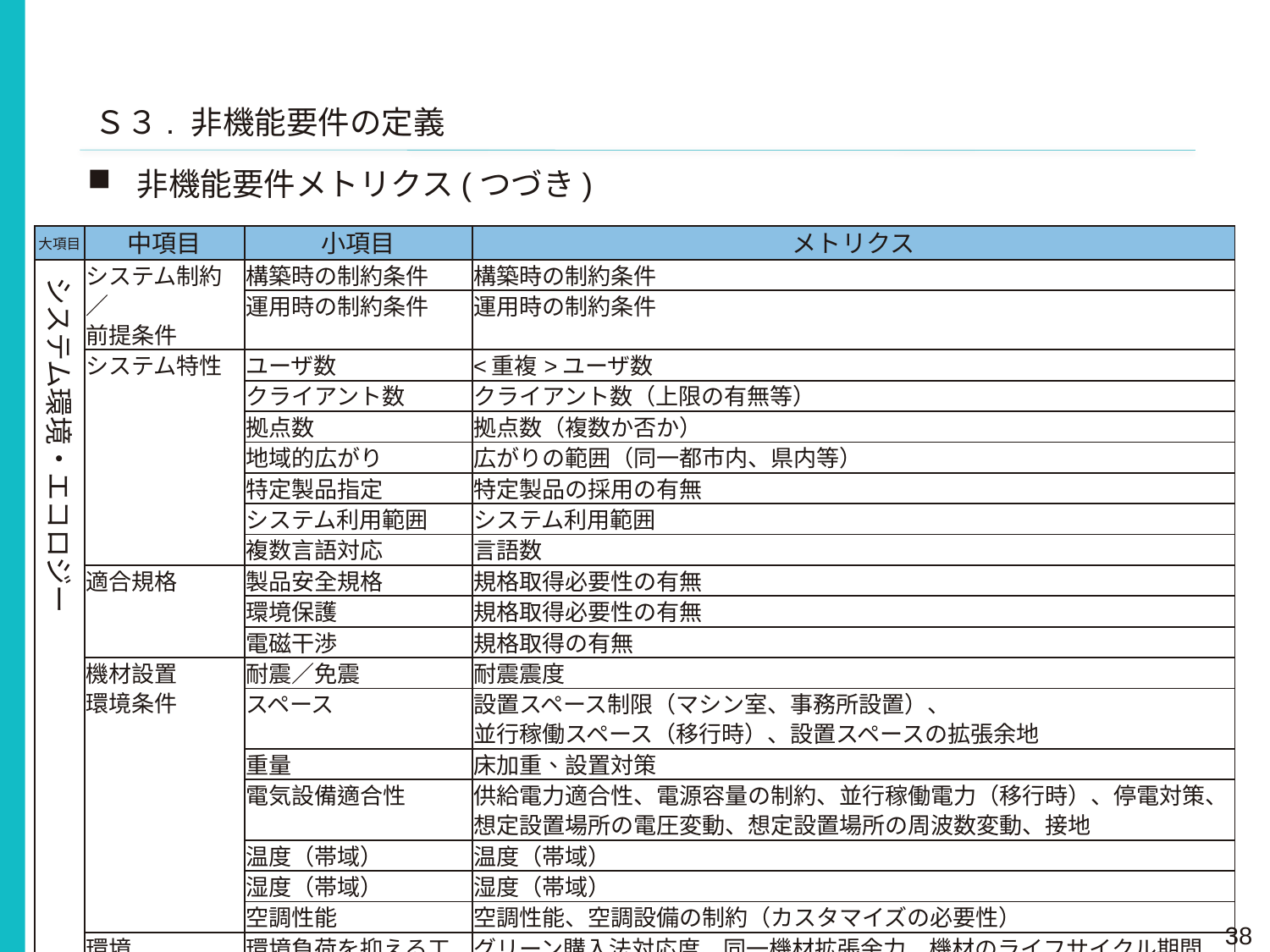

Ｓ３. 非機能要件の定義
非機能要件メトリクス(つづき)
| 大項目 | 中項目 | 小項目 | メトリクス |
| --- | --- | --- | --- |
|  | システム制約／ 前提条件 | 構築時の制約条件 | 構築時の制約条件 |
|  |  | 運用時の制約条件 | 運用時の制約条件 |
|  | システム特性 | ユーザ数 | <重複>ユーザ数 |
|  |  | クライアント数 | クライアント数（上限の有無等） |
|  |  | 拠点数 | 拠点数（複数か否か） |
|  |  | 地域的広がり | 広がりの範囲（同一都市内、県内等） |
|  |  | 特定製品指定 | 特定製品の採用の有無 |
|  |  | システム利用範囲 | システム利用範囲 |
|  |  | 複数言語対応 | 言語数 |
|  | 適合規格 | 製品安全規格 | 規格取得必要性の有無 |
|  |  | 環境保護 | 規格取得必要性の有無 |
|  |  | 電磁干渉 | 規格取得の有無 |
|  | 機材設置 環境条件 | 耐震／免震 | 耐震震度 |
|  |  | スペース | 設置スペース制限（マシン室、事務所設置）、 並行稼働スペース（移行時）、設置スペースの拡張余地 |
|  |  | 重量 | 床加重、設置対策 |
|  |  | 電気設備適合性 | 供給電力適合性、電源容量の制約、並行稼働電力（移行時）、停電対策、 想定設置場所の電圧変動、想定設置場所の周波数変動、接地 |
|  |  | 温度（帯域） | 温度（帯域） |
|  |  | 湿度（帯域） | 湿度（帯域） |
|  |  | 空調性能 | 空調性能、空調設備の制約（カスタマイズの必要性） |
|  | 環境 マネージメント | 環境負荷を抑える工夫 | グリーン購入法対応度、同一機材拡張余力、機材のライフサイクル期間 |
|  |  | エネルギー消費効率 | エネルギー消費の目標値 |
|  |  | CO2排出量 | CO2排出量の目標値 |
|  |  | 低騒音 | 騒音値 |
システム環境・エコロジー
38